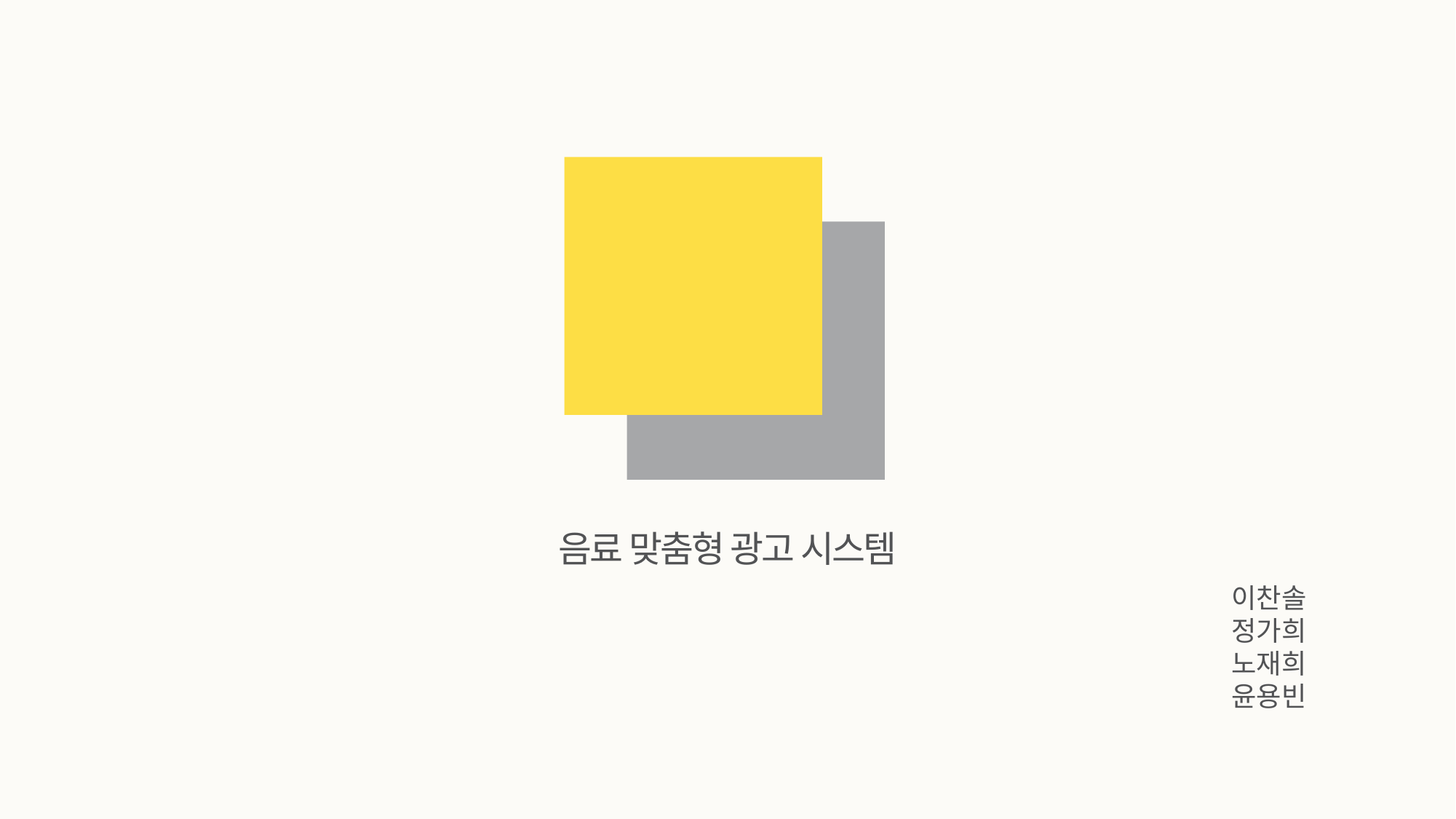

음료 맞춤형 광고 시스템
이찬솔
정가희
노재희
윤용빈